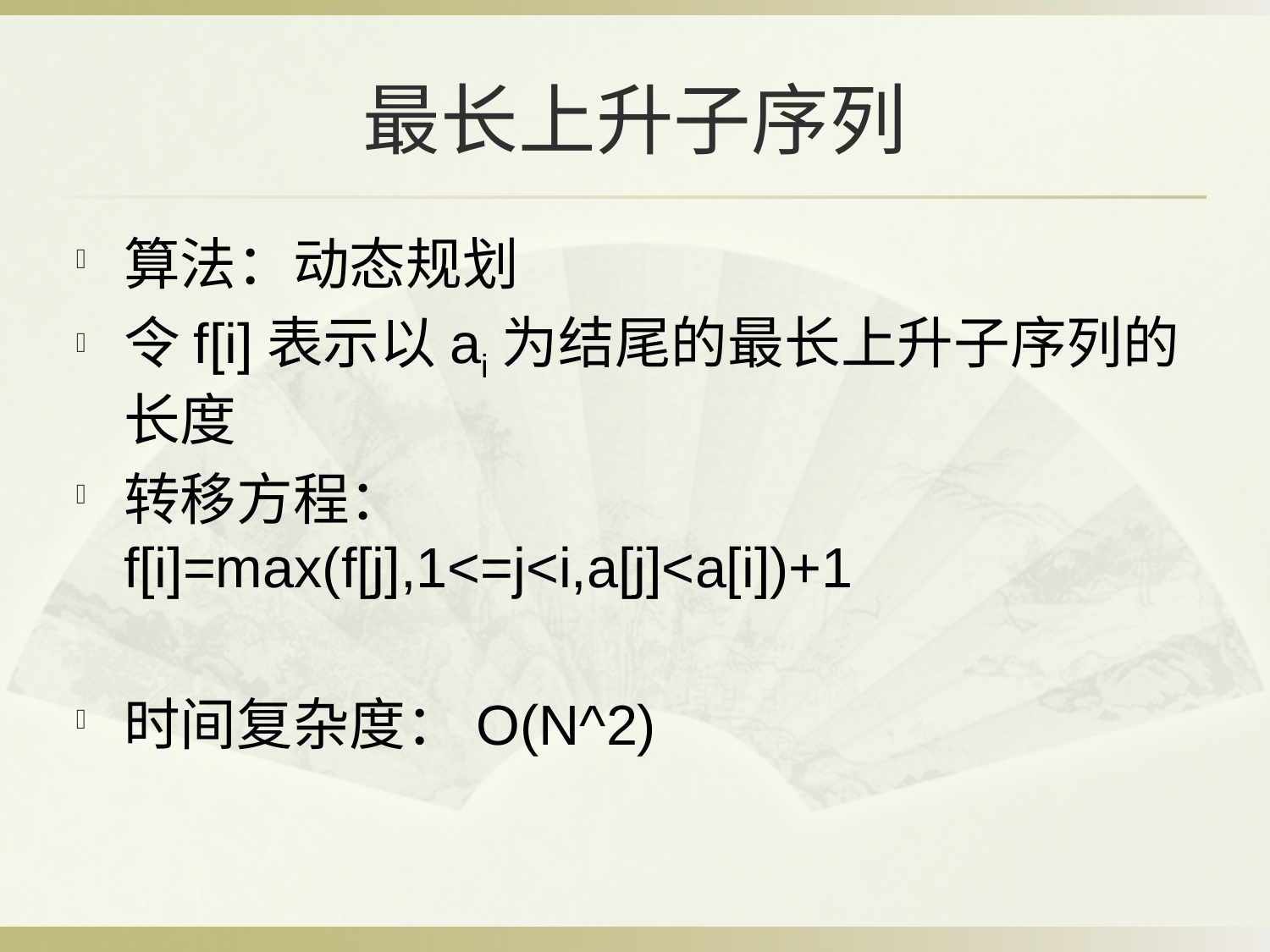

# 最长上升子序列
算法：动态规划
令f[i]表示以ai为结尾的最长上升子序列的长度
转移方程：
f[i]=max(f[j],1<=j<i,a[j]<a[i])+1

时间复杂度：O(N^2)